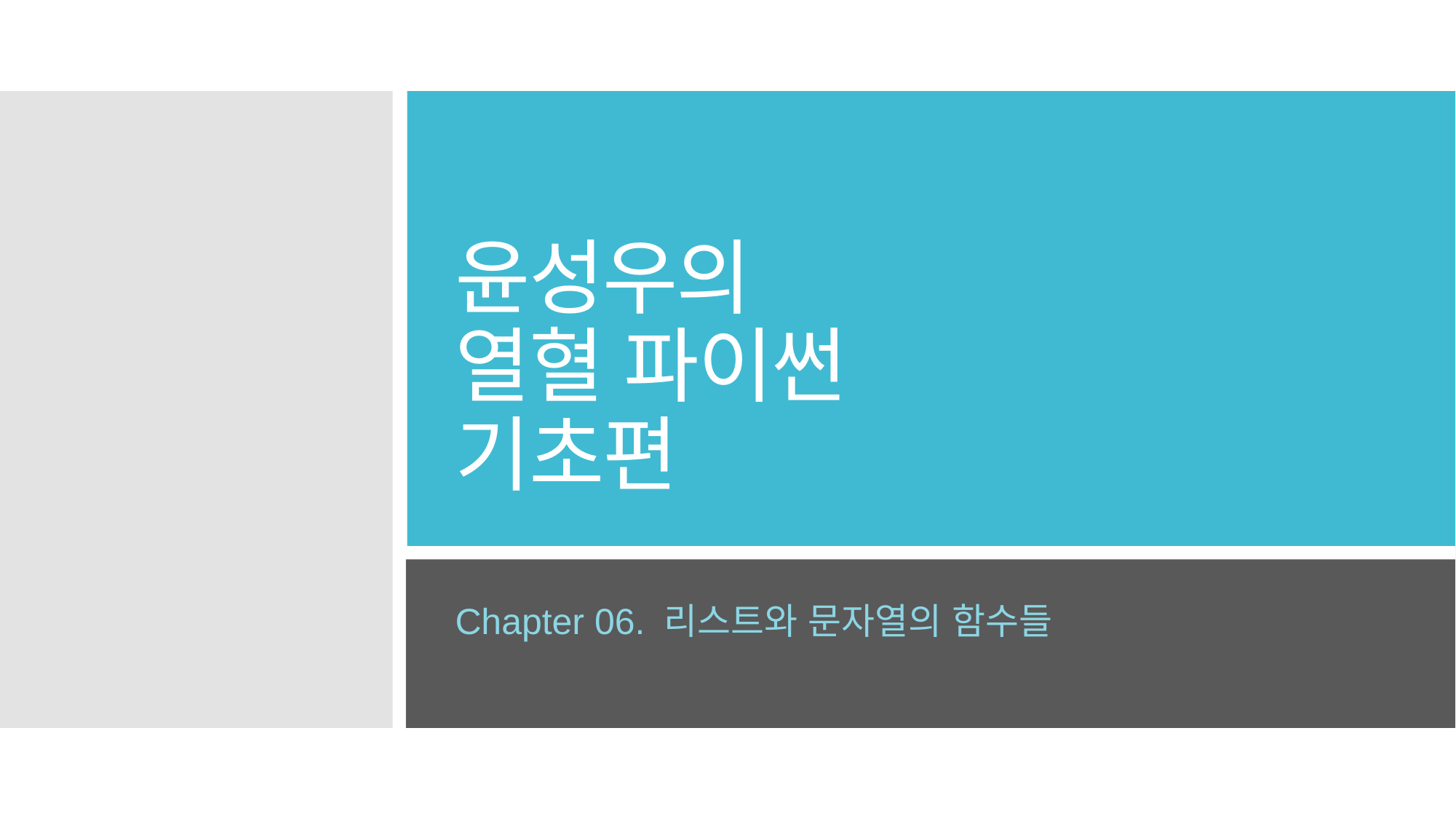

# 윤성우의 열혈 파이썬 기초편

Chapter 06. 리스트와 문자열의 함수들